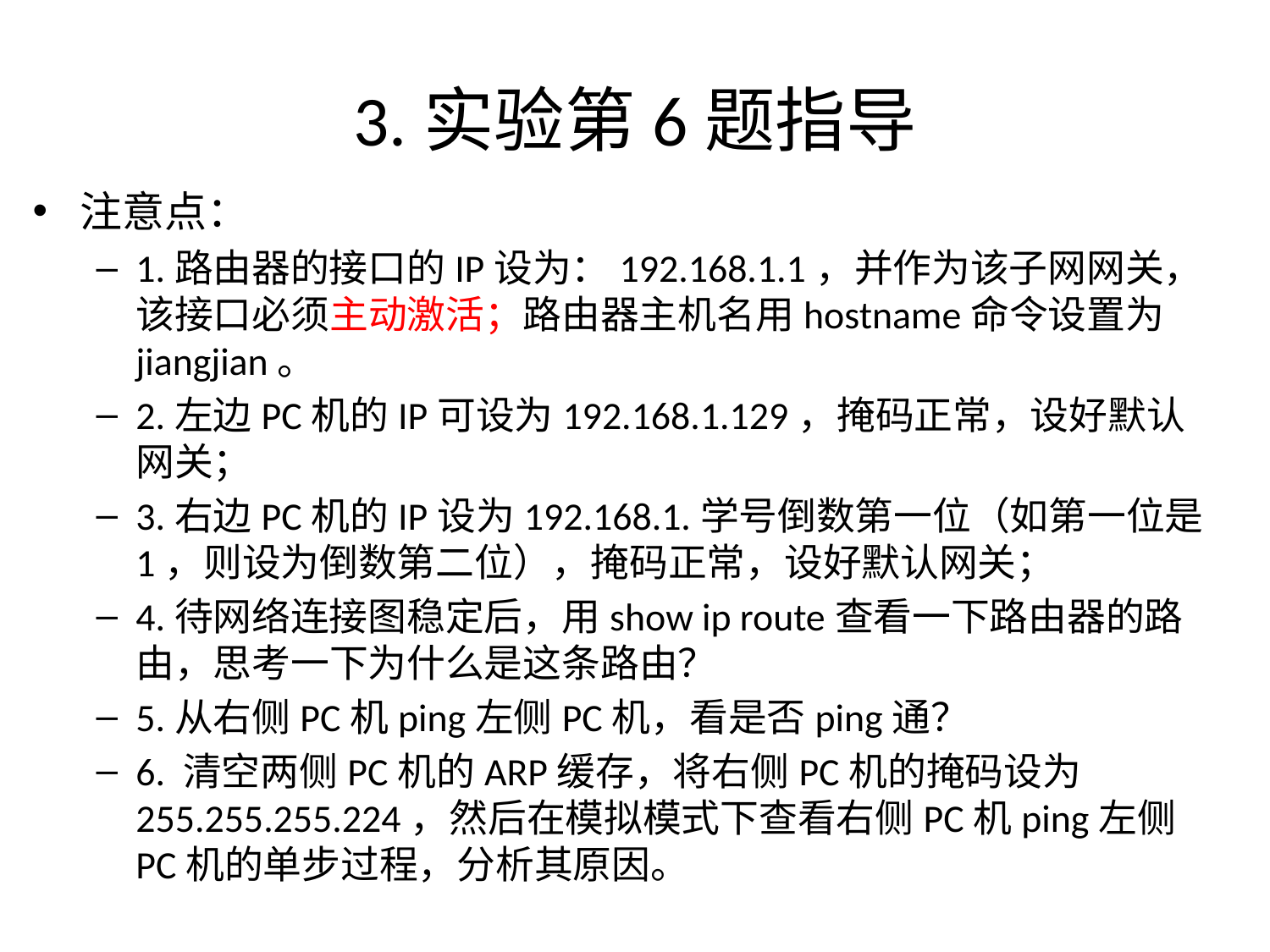

# 3.实验第6题指导
注意点：
1.路由器的接口的IP设为：192.168.1.1，并作为该子网网关，该接口必须主动激活；路由器主机名用hostname命令设置为jiangjian。
2.左边PC机的IP可设为192.168.1.129，掩码正常，设好默认网关；
3.右边PC机的IP设为192.168.1.学号倒数第一位（如第一位是1，则设为倒数第二位），掩码正常，设好默认网关；
4.待网络连接图稳定后，用show ip route查看一下路由器的路由，思考一下为什么是这条路由？
5.从右侧PC机ping左侧PC机，看是否ping通？
6. 清空两侧PC机的ARP缓存，将右侧PC机的掩码设为255.255.255.224，然后在模拟模式下查看右侧PC机ping左侧PC机的单步过程，分析其原因。